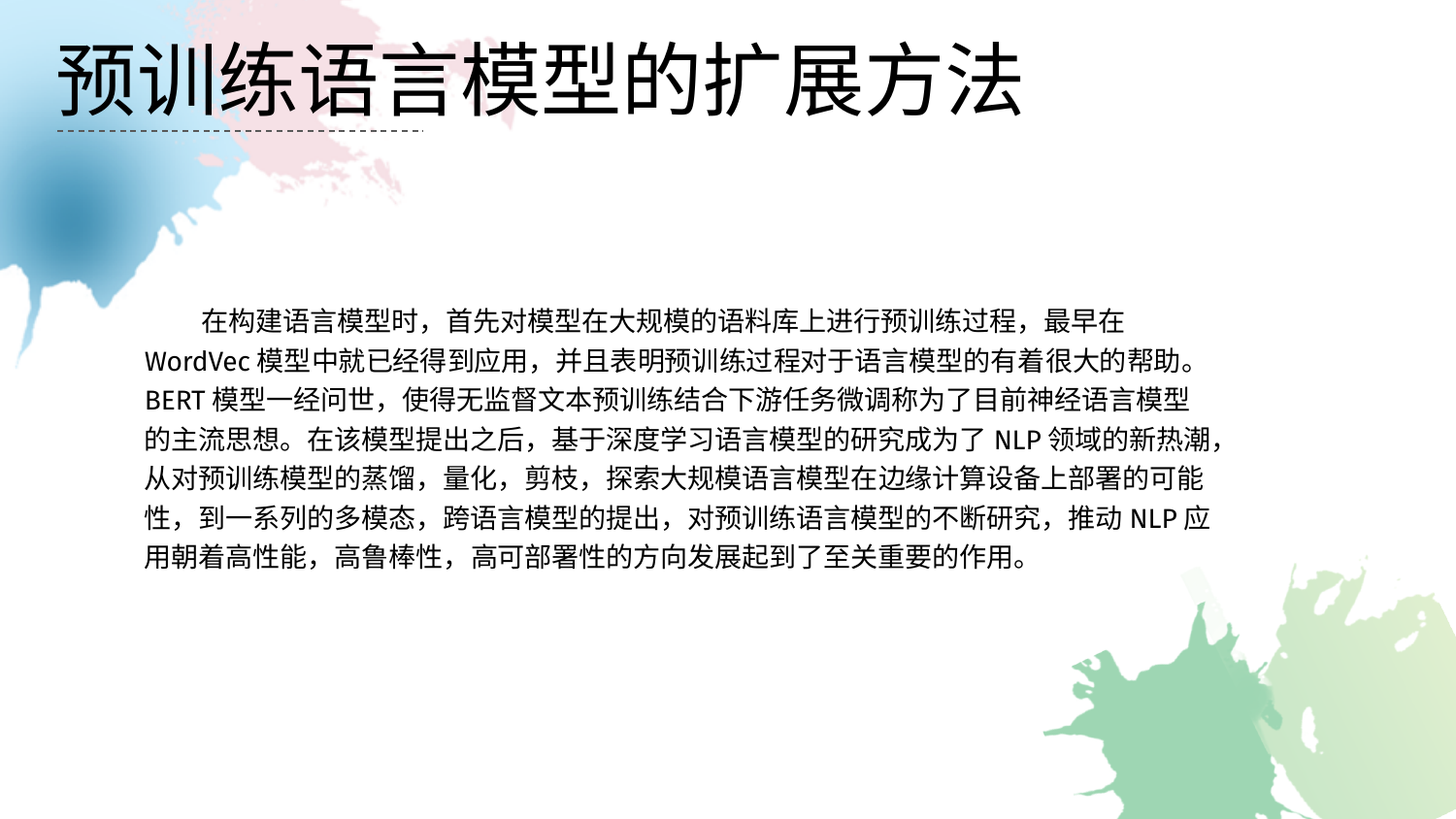

预训练语言模型的扩展方法
在构建语言模型时，首先对模型在大规模的语料库上进行预训练过程，最早在WordVec模型中就已经得到应用，并且表明预训练过程对于语言模型的有着很大的帮助。BERT模型一经问世，使得无监督文本预训练结合下游任务微调称为了目前神经语言模型的主流思想。在该模型提出之后，基于深度学习语言模型的研究成为了NLP领域的新热潮，从对预训练模型的蒸馏，量化，剪枝，探索大规模语言模型在边缘计算设备上部署的可能性，到一系列的多模态，跨语言模型的提出，对预训练语言模型的不断研究，推动NLP应用朝着高性能，高鲁棒性，高可部署性的方向发展起到了至关重要的作用。